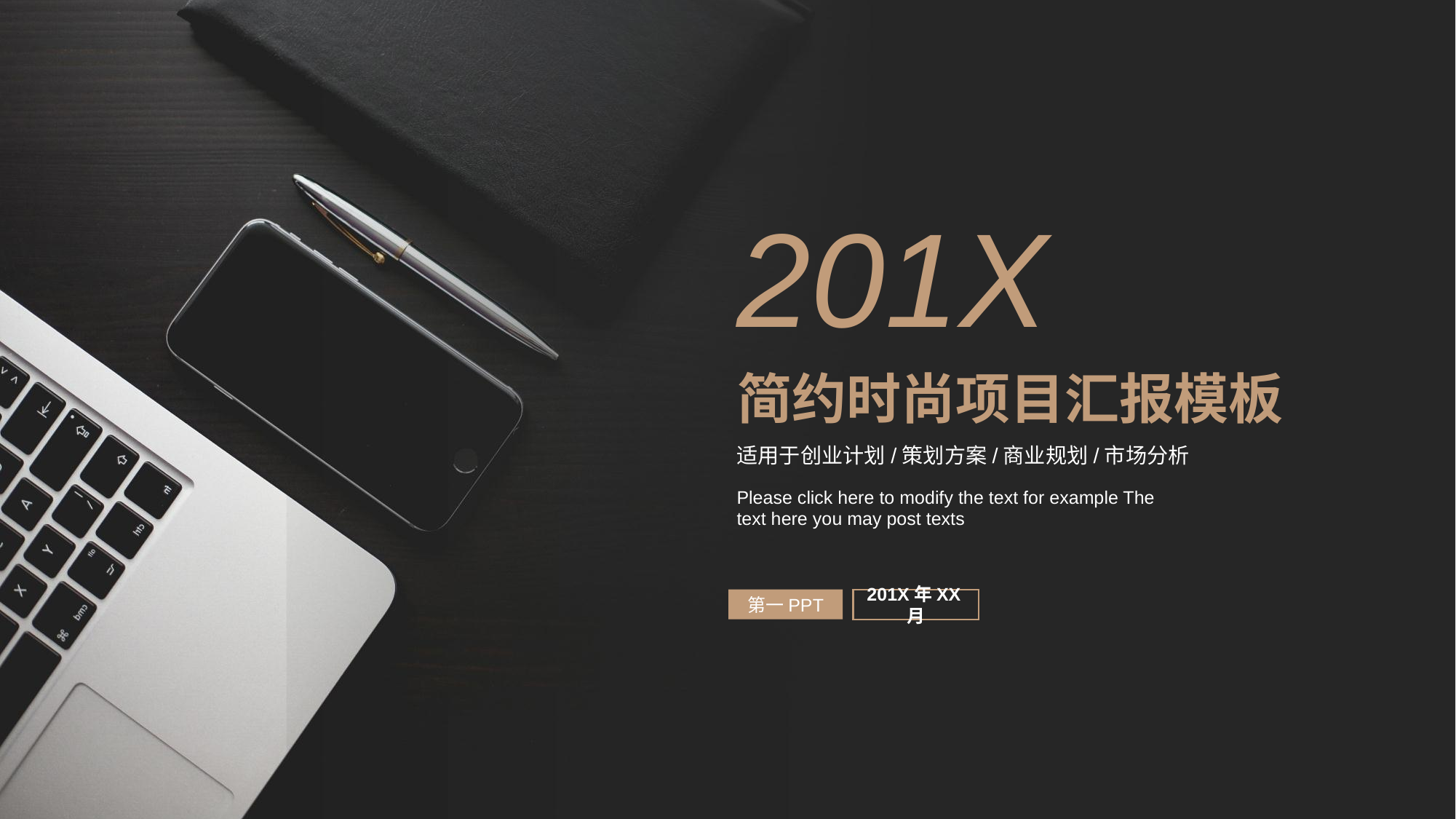

201X
简约时尚项目汇报模板
适用于创业计划/策划方案/商业规划/市场分析
Please click here to modify the text for example The text here you may post texts
第一PPT
201X年XX月